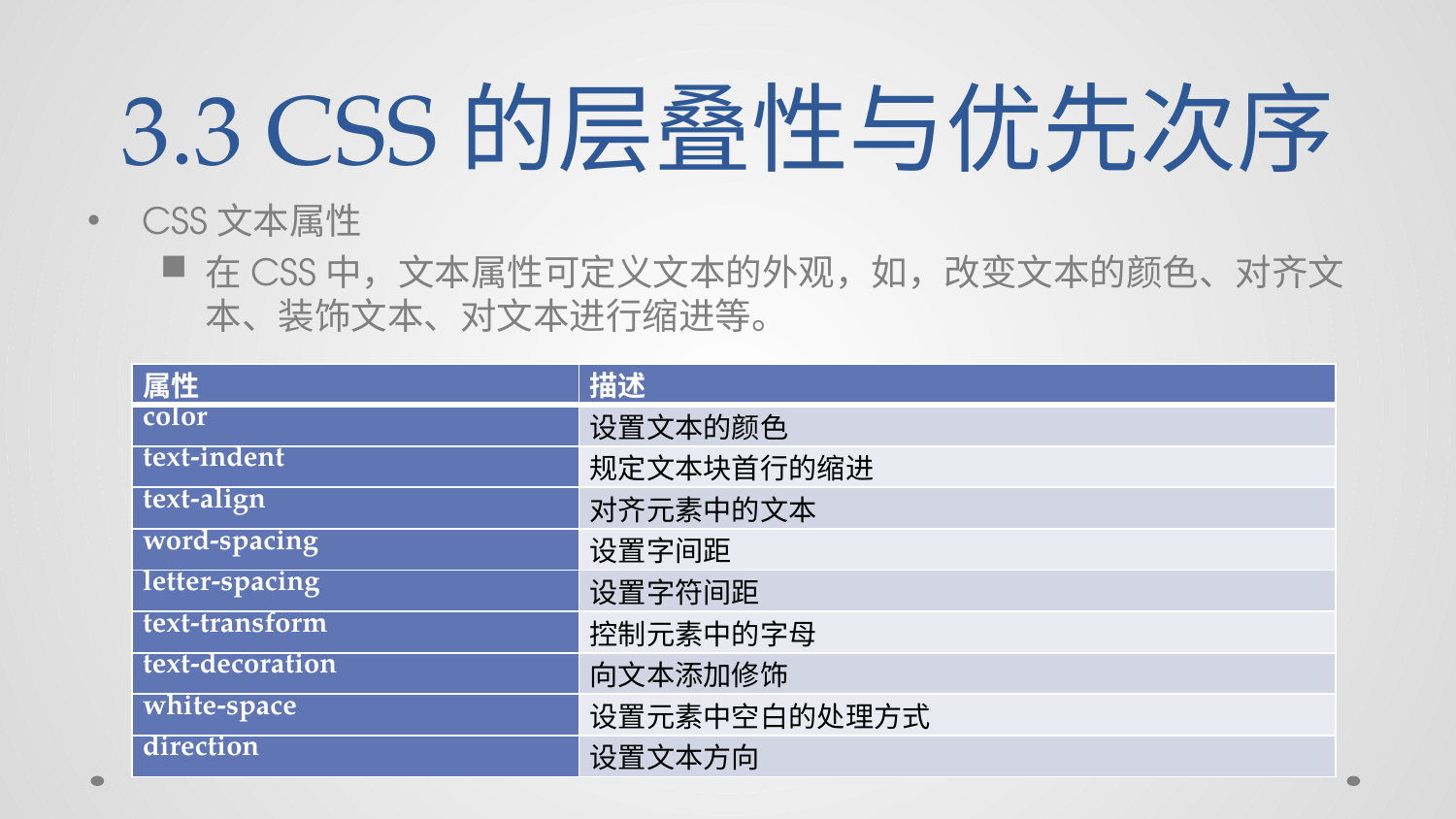

# 3.3 CSS的层叠性与优先次序
CSS文本属性
在CSS中，文本属性可定义文本的外观，如，改变文本的颜色、对齐文本、装饰文本、对文本进行缩进等。
| 属性 | 描述 |
| --- | --- |
| color | 设置文本的颜色 |
| text-indent | 规定文本块首行的缩进 |
| text-align | 对齐元素中的文本 |
| word-spacing | 设置字间距 |
| letter-spacing | 设置字符间距 |
| text-transform | 控制元素中的字母 |
| text-decoration | 向文本添加修饰 |
| white-space | 设置元素中空白的处理方式 |
| direction | 设置文本方向 |